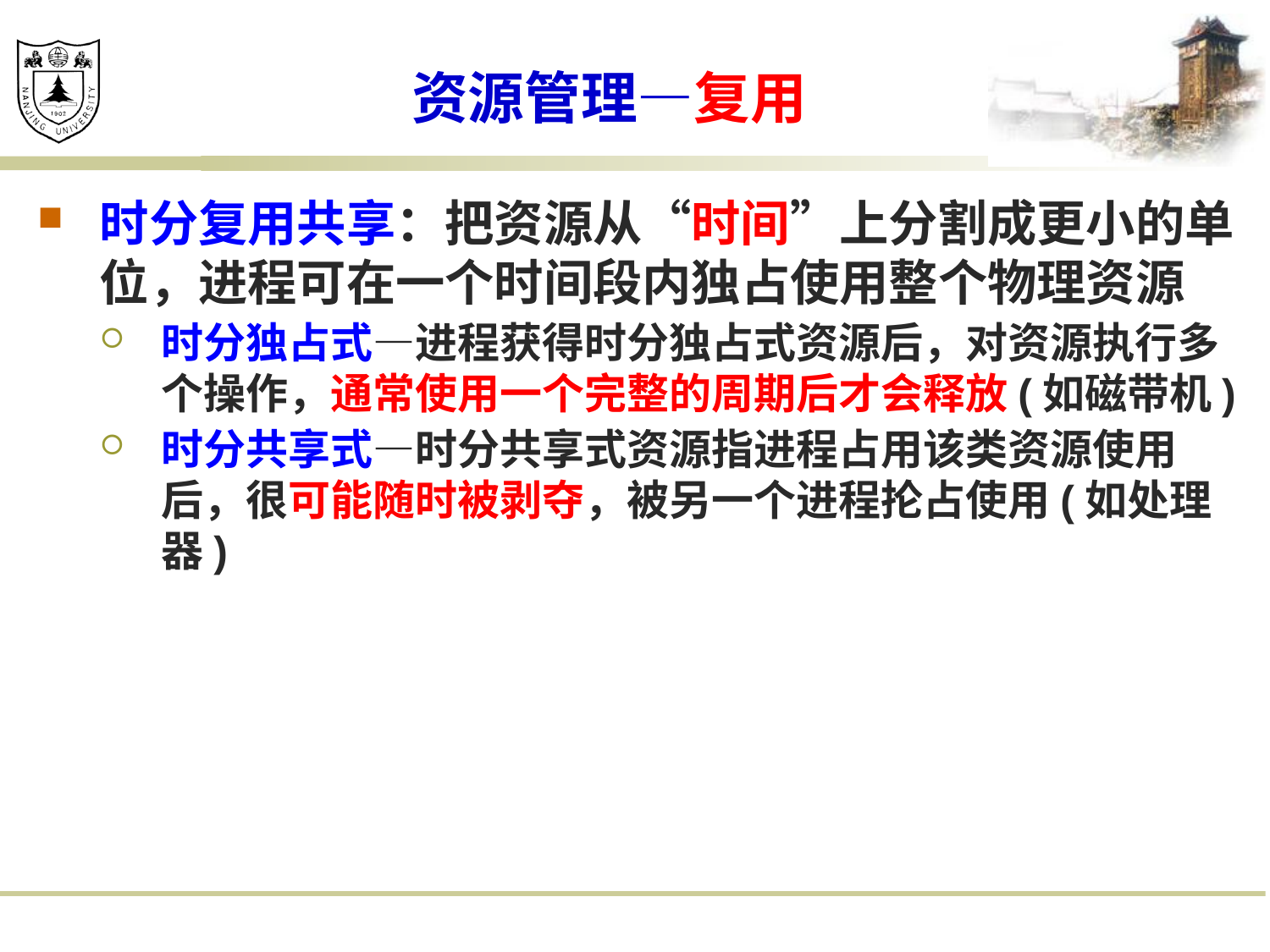

# 资源管理—复用
时分复用共享：把资源从“时间”上分割成更小的单位，进程可在一个时间段内独占使用整个物理资源
时分独占式—进程获得时分独占式资源后，对资源执行多个操作，通常使用一个完整的周期后才会释放(如磁带机)
时分共享式—时分共享式资源指进程占用该类资源使用后，很可能随时被剥夺，被另一个进程抡占使用(如处理器)
11